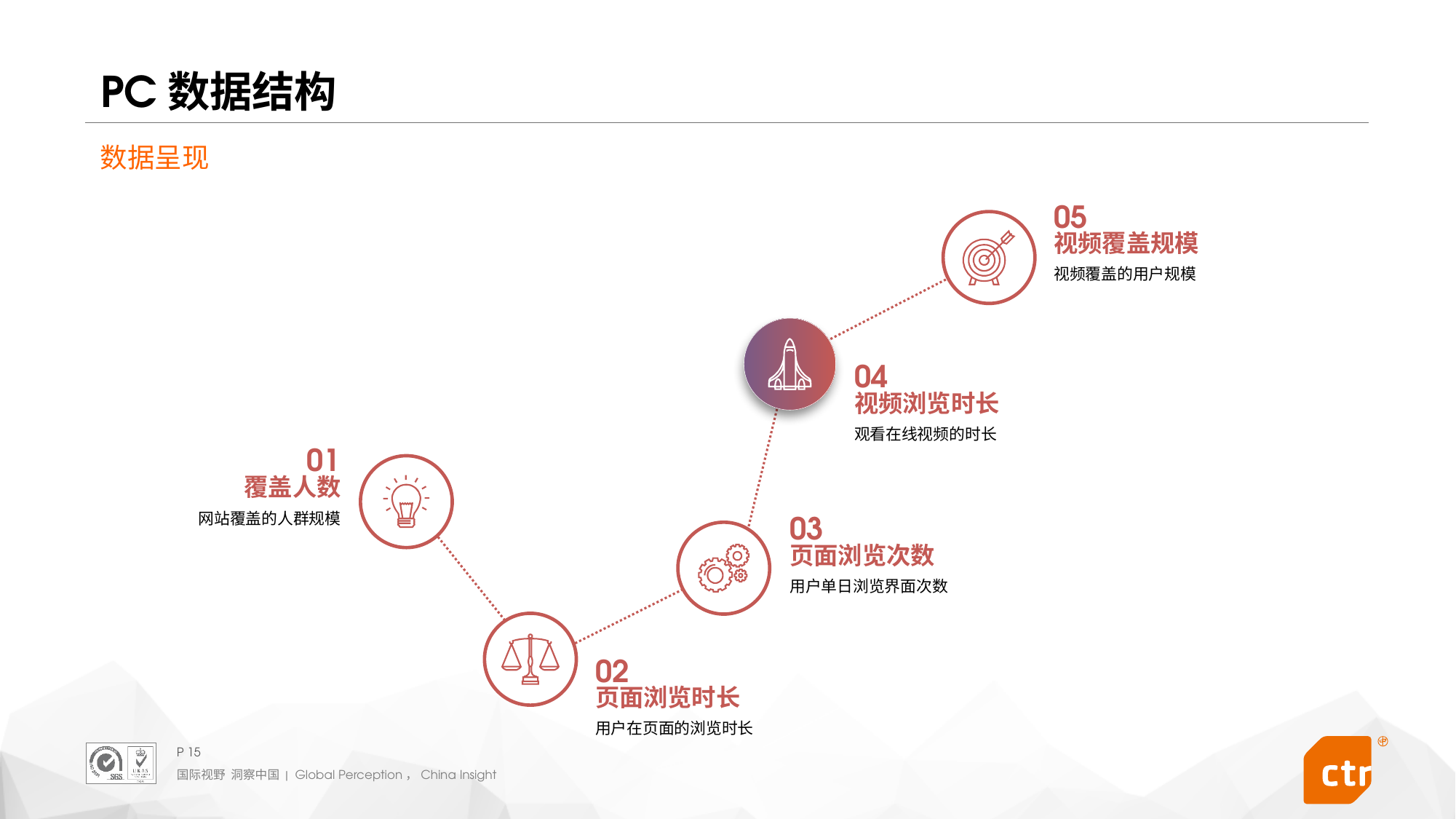

# PC数据结构
数据呈现
05
视频覆盖规模
视频覆盖的用户规模

04
视频浏览时长
观看在线视频的时长
01
覆盖人数
网站覆盖的人群规模

03
页面浏览次数
用户单日浏览界面次数

02
页面浏览时长
用户在页面的浏览时长
P 15
国际视野  洞察中国 |  Global Perception，China Insight